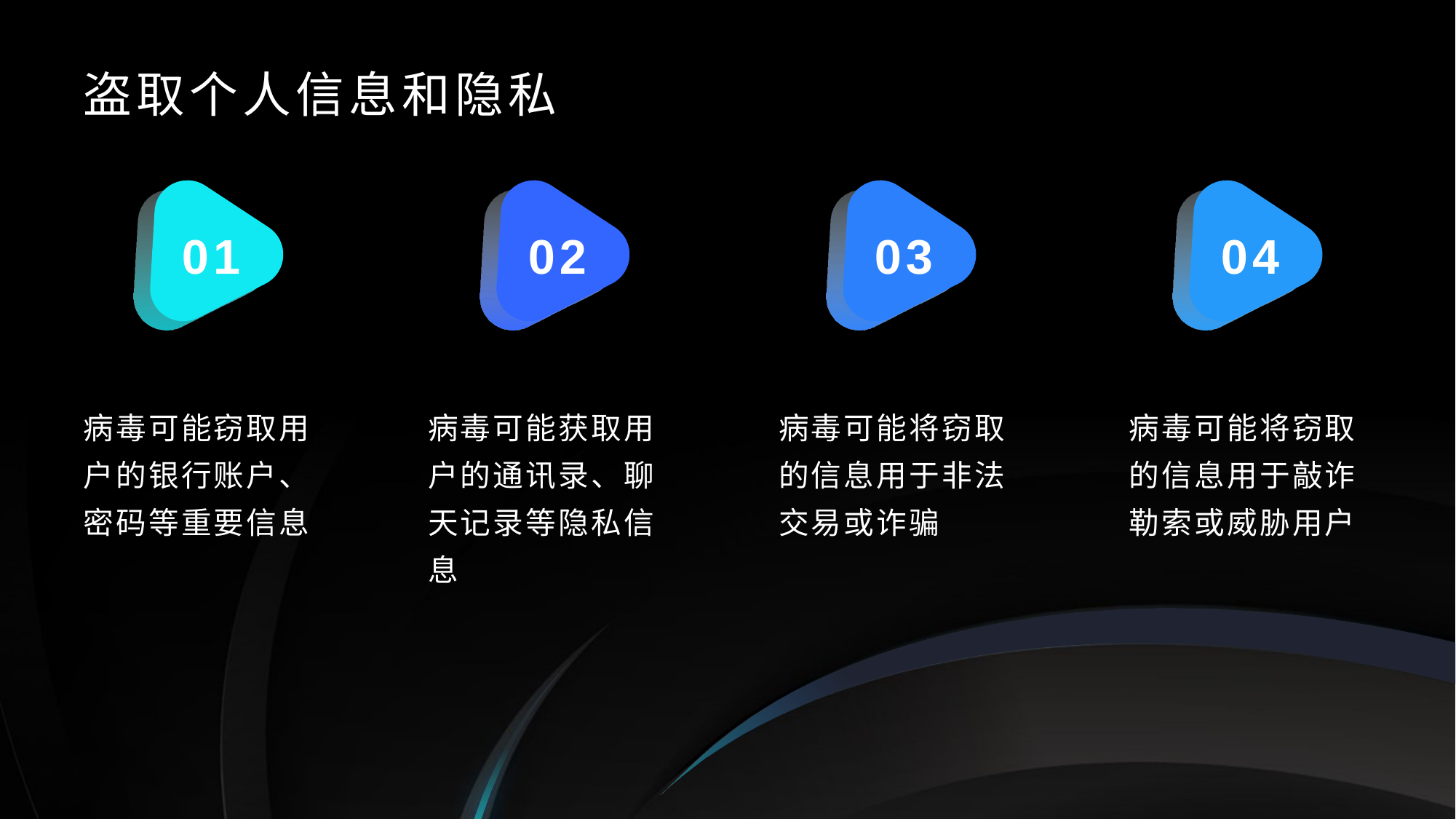

盗取个人信息和隐私

01
02
03
04
病毒可能窃取用户的银行账户、密码等重要信息
病毒可能获取用户的通讯录、聊天记录等隐私信息
病毒可能将窃取的信息用于非法交易或诈骗
病毒可能将窃取的信息用于敲诈勒索或威胁用户